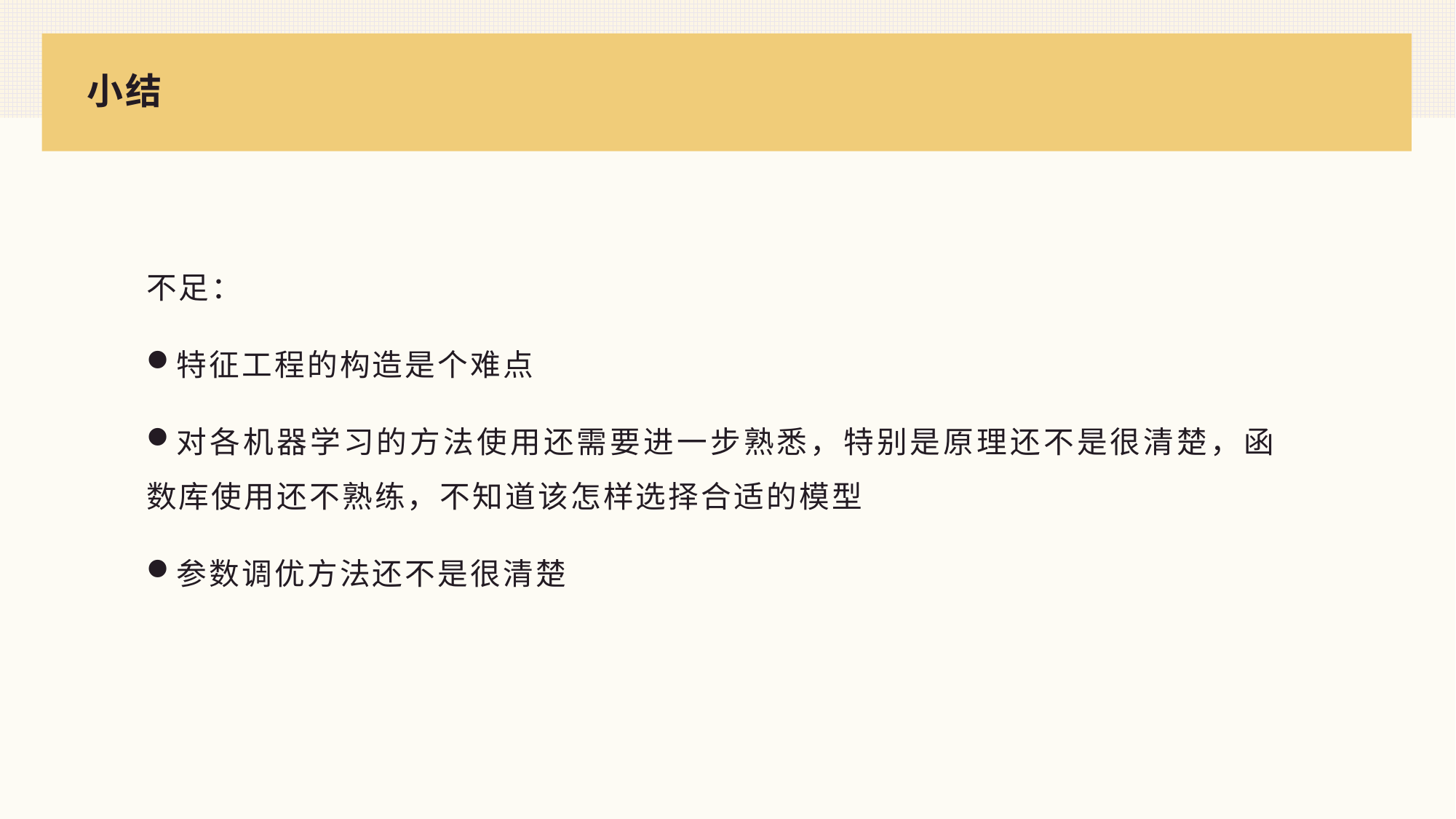

# 小结

不足：
特征工程的构造是个难点
对各机器学习的方法使用还需要进一步熟悉，特别是原理还不是很清楚，函数库使用还不熟练，不知道该怎样选择合适的模型
参数调优方法还不是很清楚